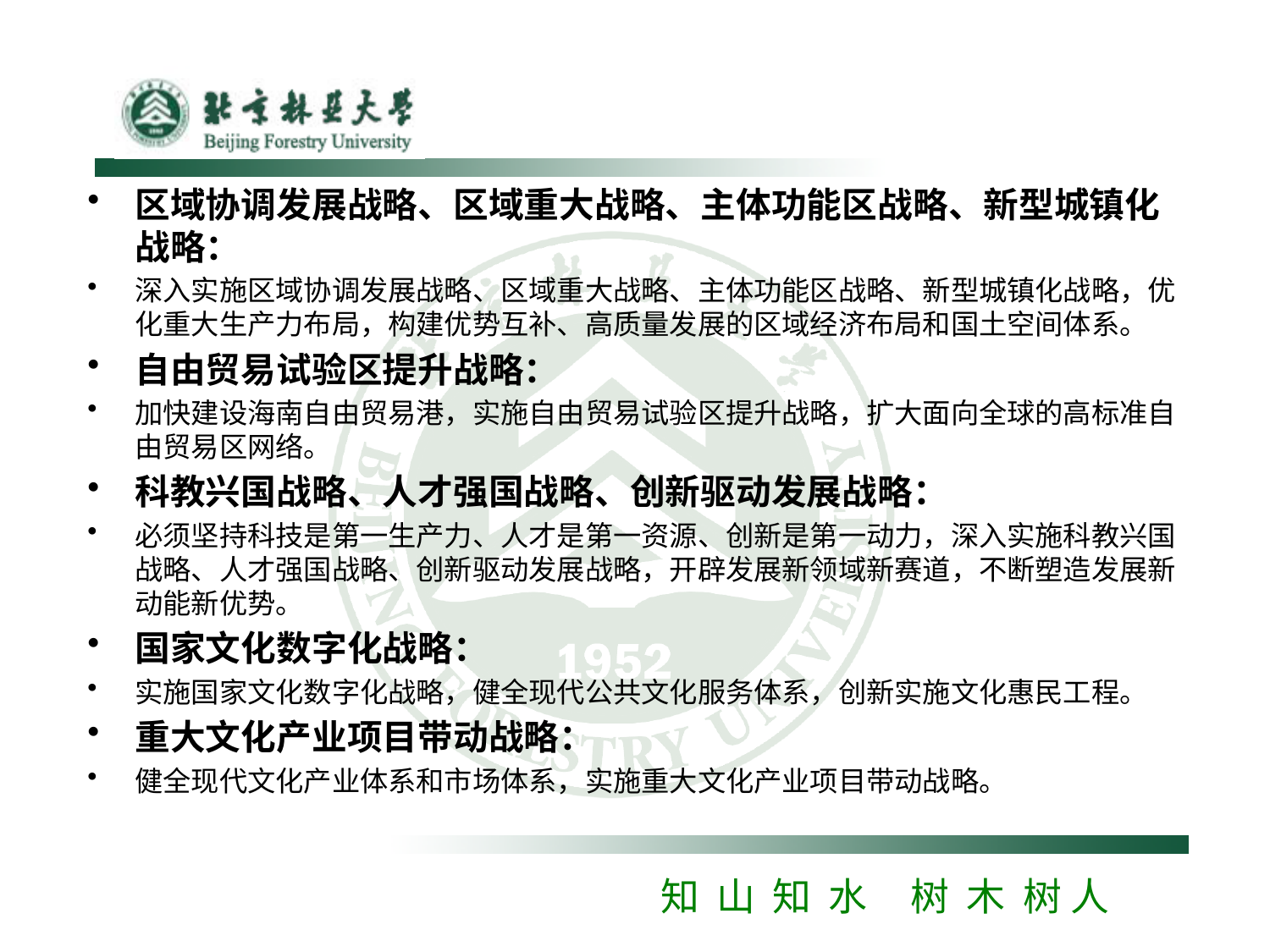

#
区域协调发展战略、区域重大战略、主体功能区战略、新型城镇化战略：
深入实施区域协调发展战略、区域重大战略、主体功能区战略、新型城镇化战略，优化重大生产力布局，构建优势互补、高质量发展的区域经济布局和国土空间体系。
自由贸易试验区提升战略：
加快建设海南自由贸易港，实施自由贸易试验区提升战略，扩大面向全球的高标准自由贸易区网络。
科教兴国战略、人才强国战略、创新驱动发展战略：
必须坚持科技是第一生产力、人才是第一资源、创新是第一动力，深入实施科教兴国战略、人才强国战略、创新驱动发展战略，开辟发展新领域新赛道，不断塑造发展新动能新优势。
国家文化数字化战略：
实施国家文化数字化战略，健全现代公共文化服务体系，创新实施文化惠民工程。
重大文化产业项目带动战略：
健全现代文化产业体系和市场体系，实施重大文化产业项目带动战略。